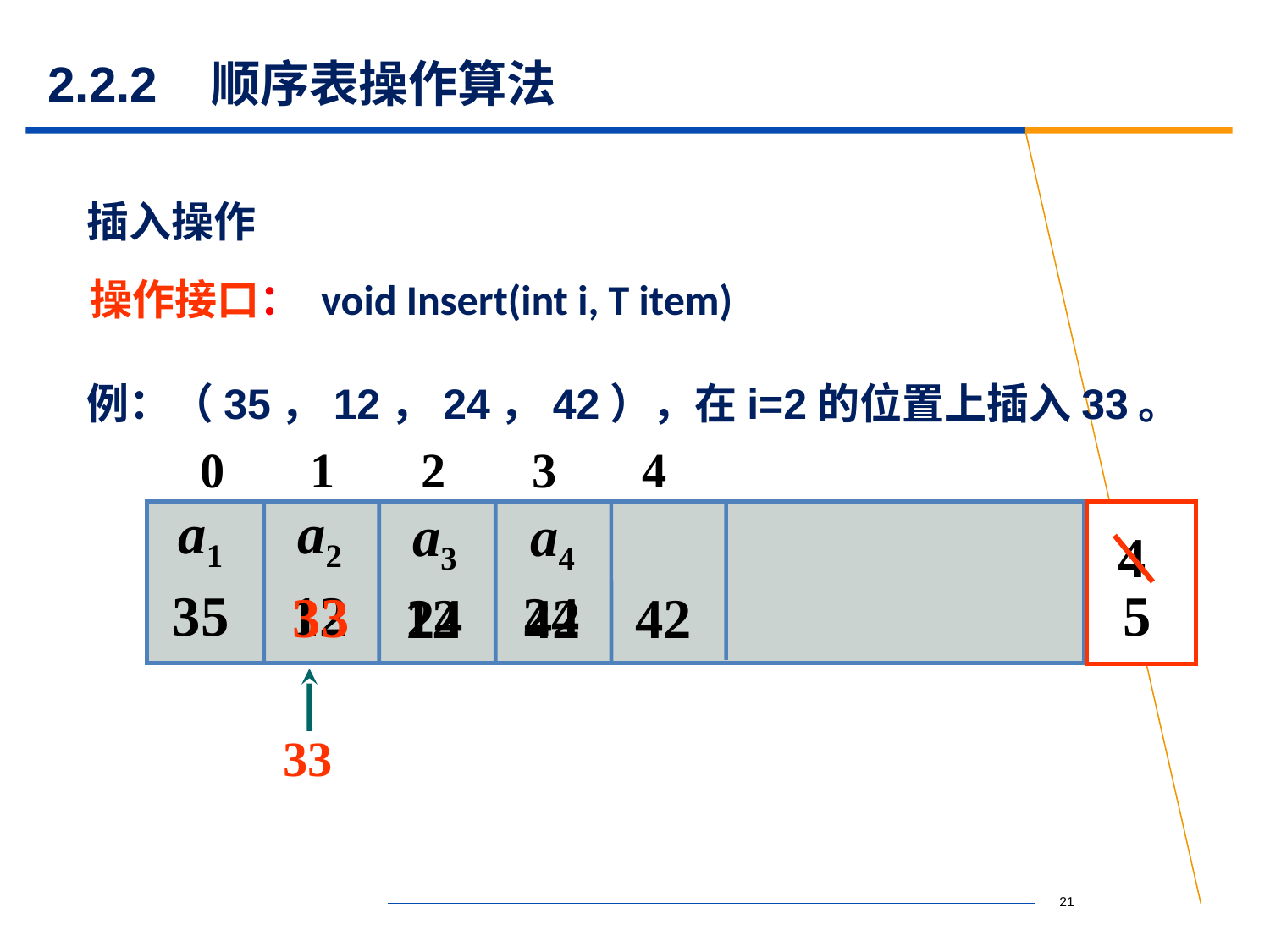

# 2.2.2   顺序表操作算法
插入操作
操作接口： void Insert(int i, T item)
例：（35，12，24，42），在i=2的位置上插入33。
0       1       2       3       4
a1
a2
a3
a4

 4

5
35
12
24
33
12
24
42
42

33